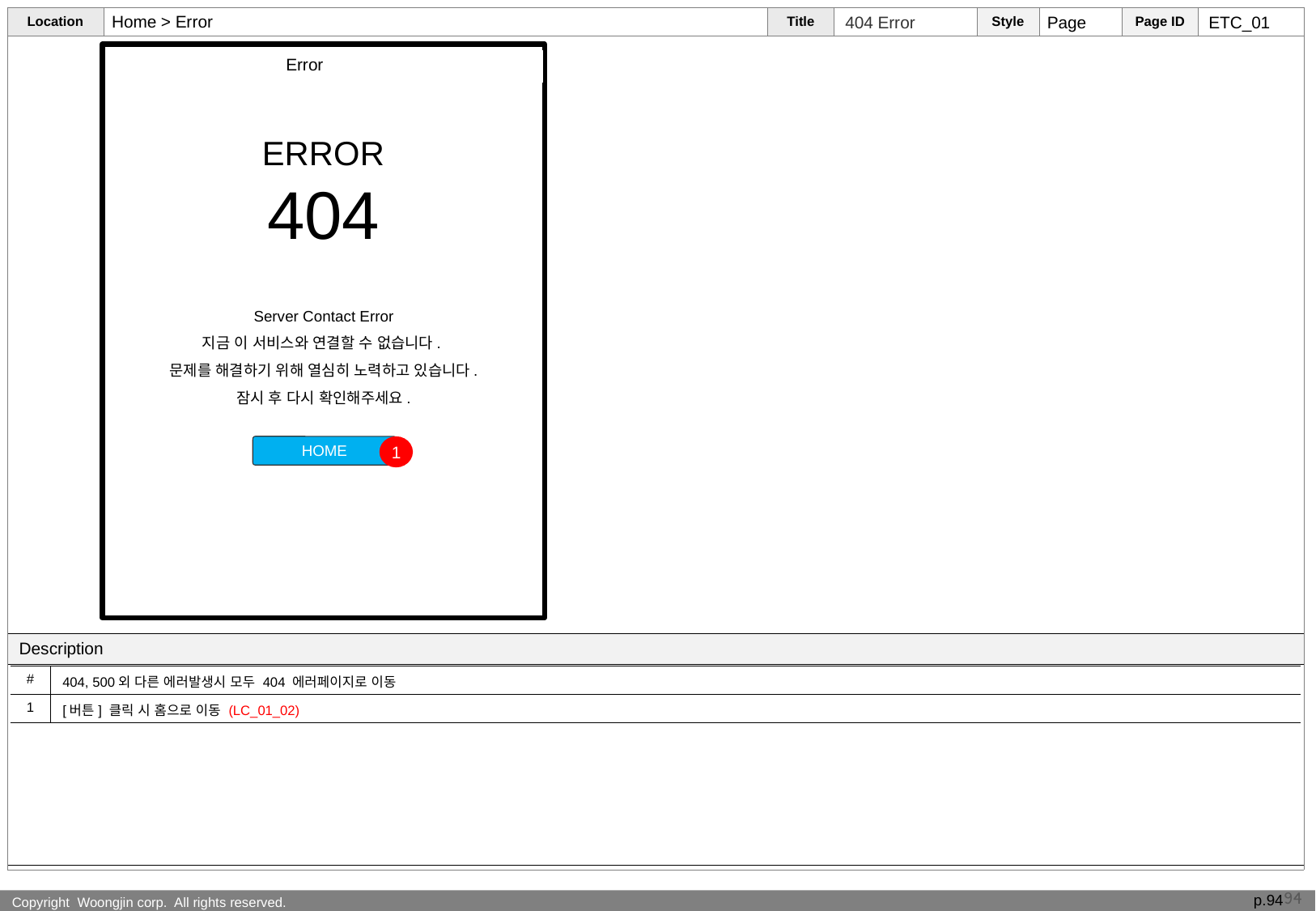

# Home > Error
404 Error
Page
ETC_01
|  | Error |
| --- | --- |
ERROR
404
Server Contact Error
지금 이 서비스와 연결할 수 없습니다.
문제를 해결하기 위해 열심히 노력하고 있습니다.
잠시 후 다시 확인해주세요.
HOME
1
| # | 404, 500외 다른 에러발생시 모두 404 에러페이지로 이동 |
| --- | --- |
| 1 | [버튼] 클릭 시 홈으로 이동 (LC\_01\_02) |
94